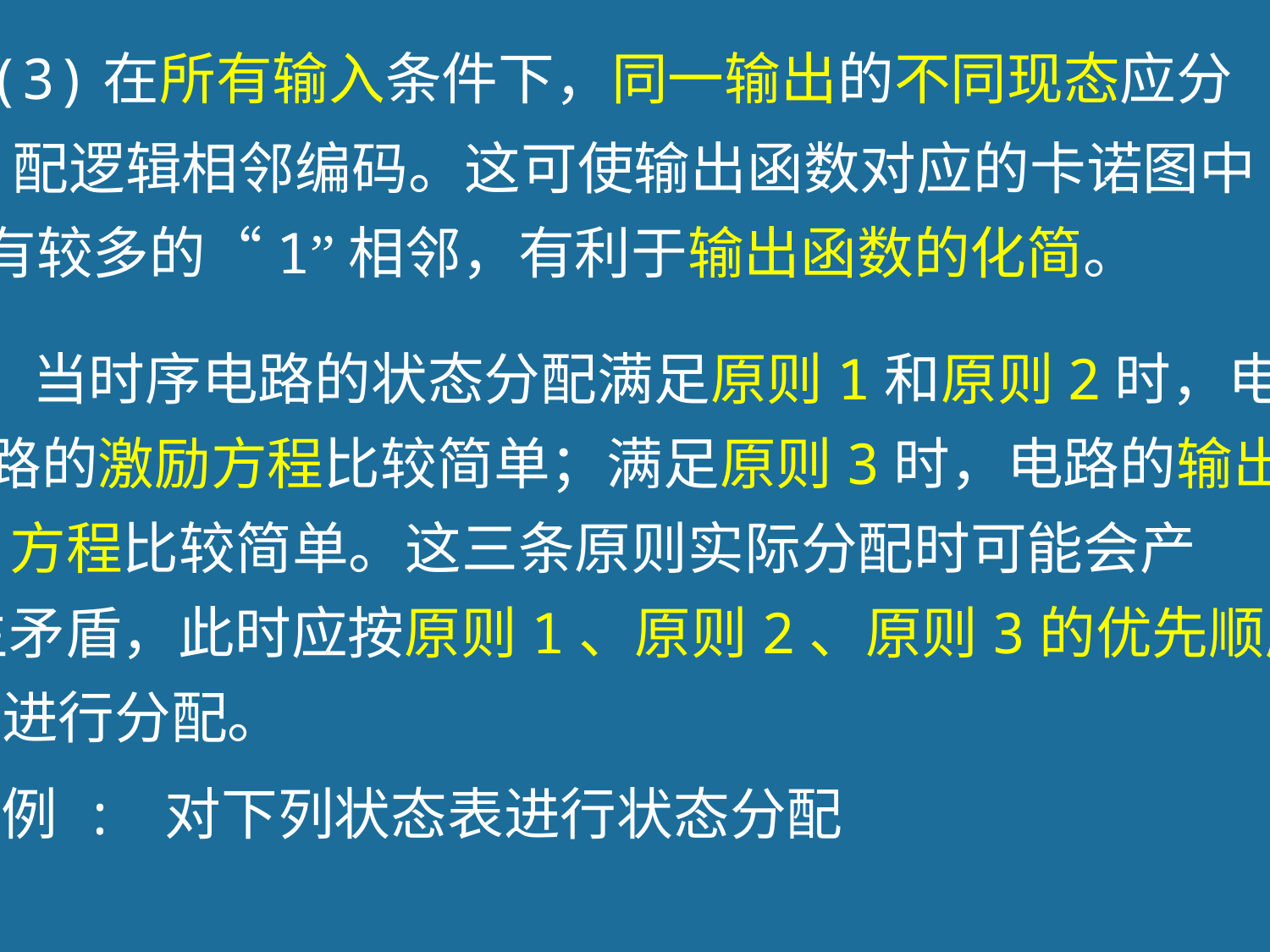

(3)在所有输入条件下，同一输出的不同现态应分
配逻辑相邻编码。这可使输出函数对应的卡诺图中
有较多的“1”相邻，有利于输出函数的化简。
当时序电路的状态分配满足原则1和原则2时，电
路的激励方程比较简单；满足原则3时，电路的输出
方程比较简单。这三条原则实际分配时可能会产
生矛盾，此时应按原则1、原则2、原则3的优先顺序
进行分配。
例 : 对下列状态表进行状态分配
97